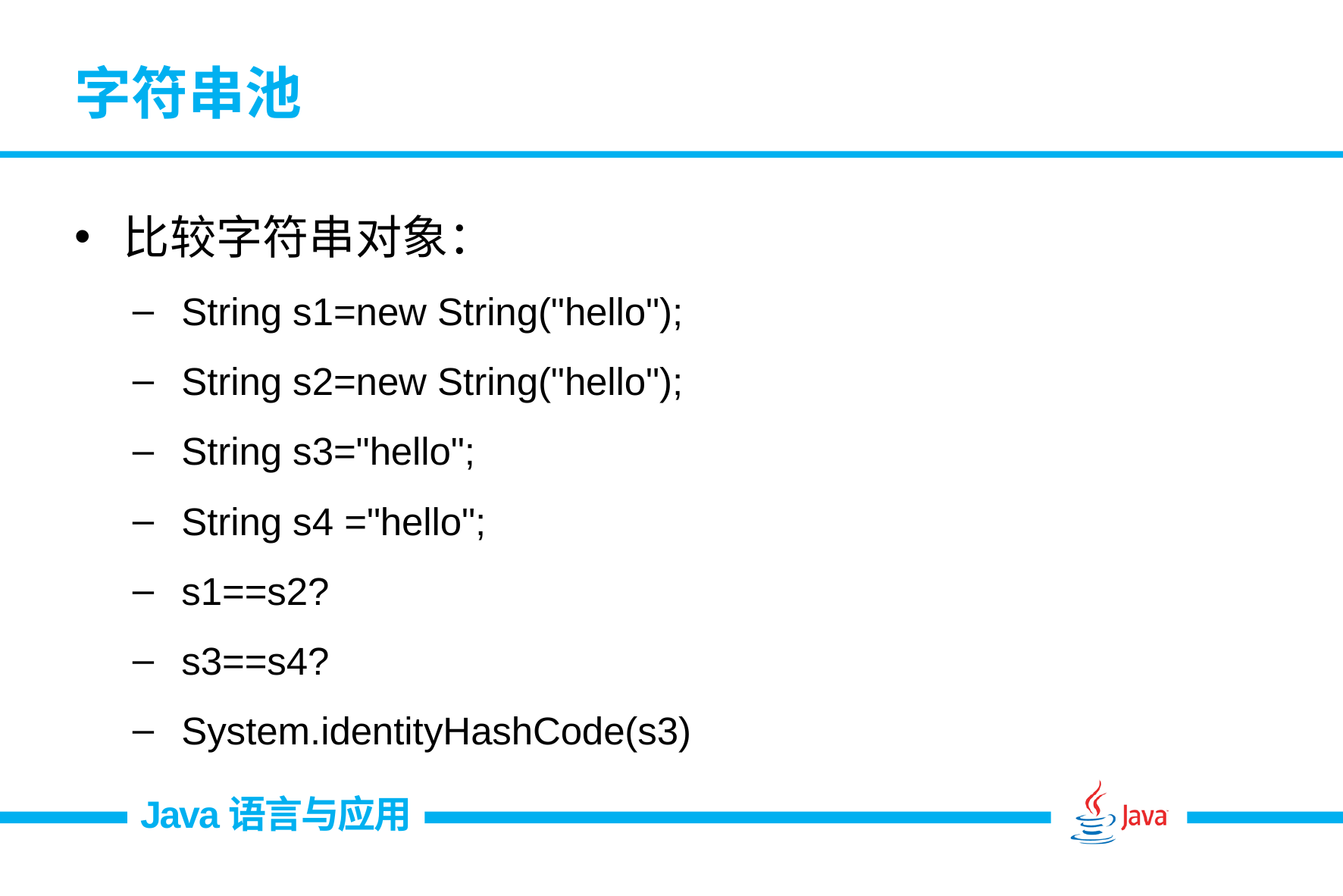

# 字符串池
比较字符串对象：
String s1=new String("hello");
String s2=new String("hello");
String s3="hello";
String s4 ="hello";
s1==s2?
s3==s4?
System.identityHashCode(s3)